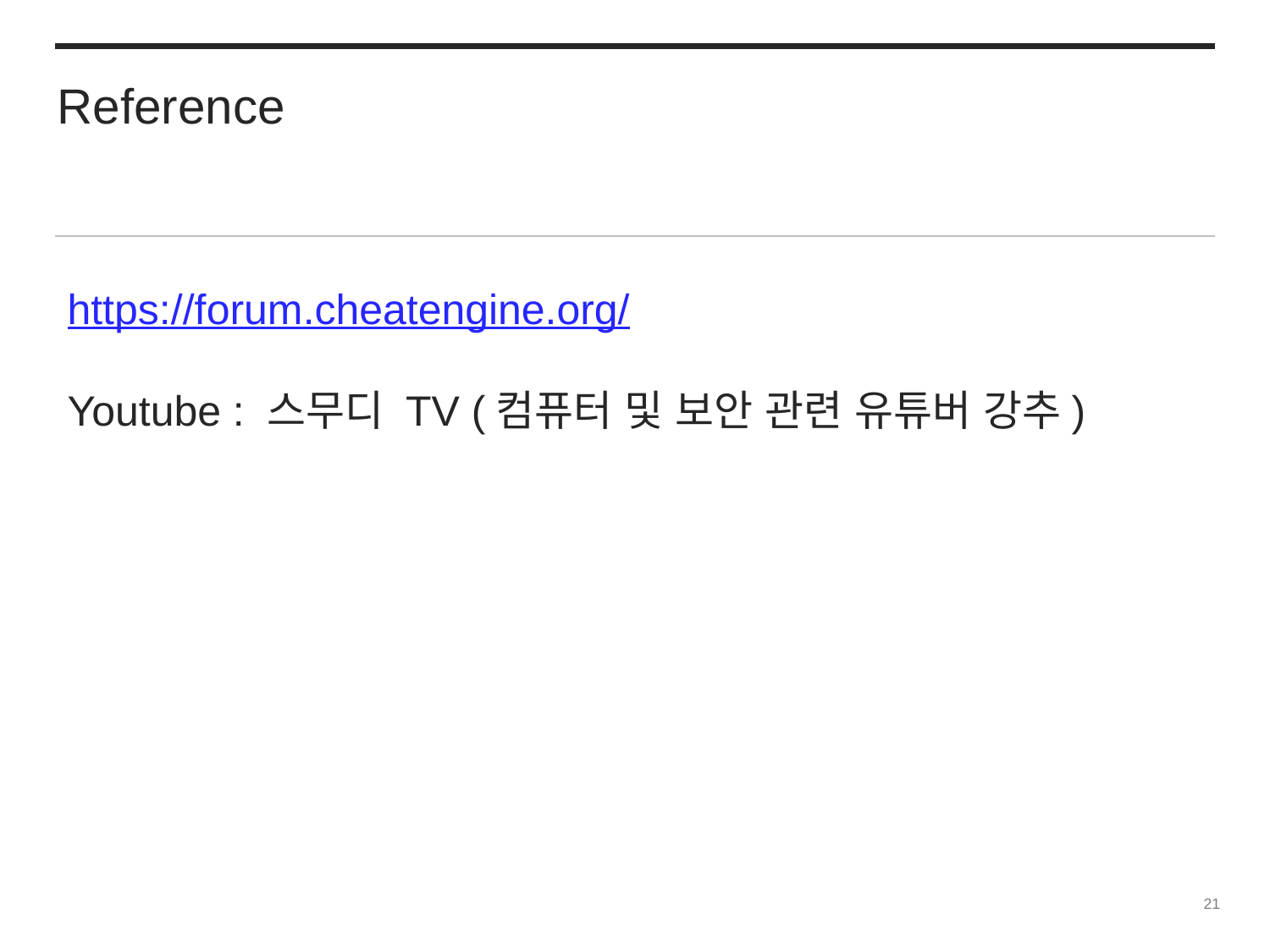

Reference
https://forum.cheatengine.org/

Youtube : 스무디 TV (컴퓨터 및 보안 관련 유튜버 강추)